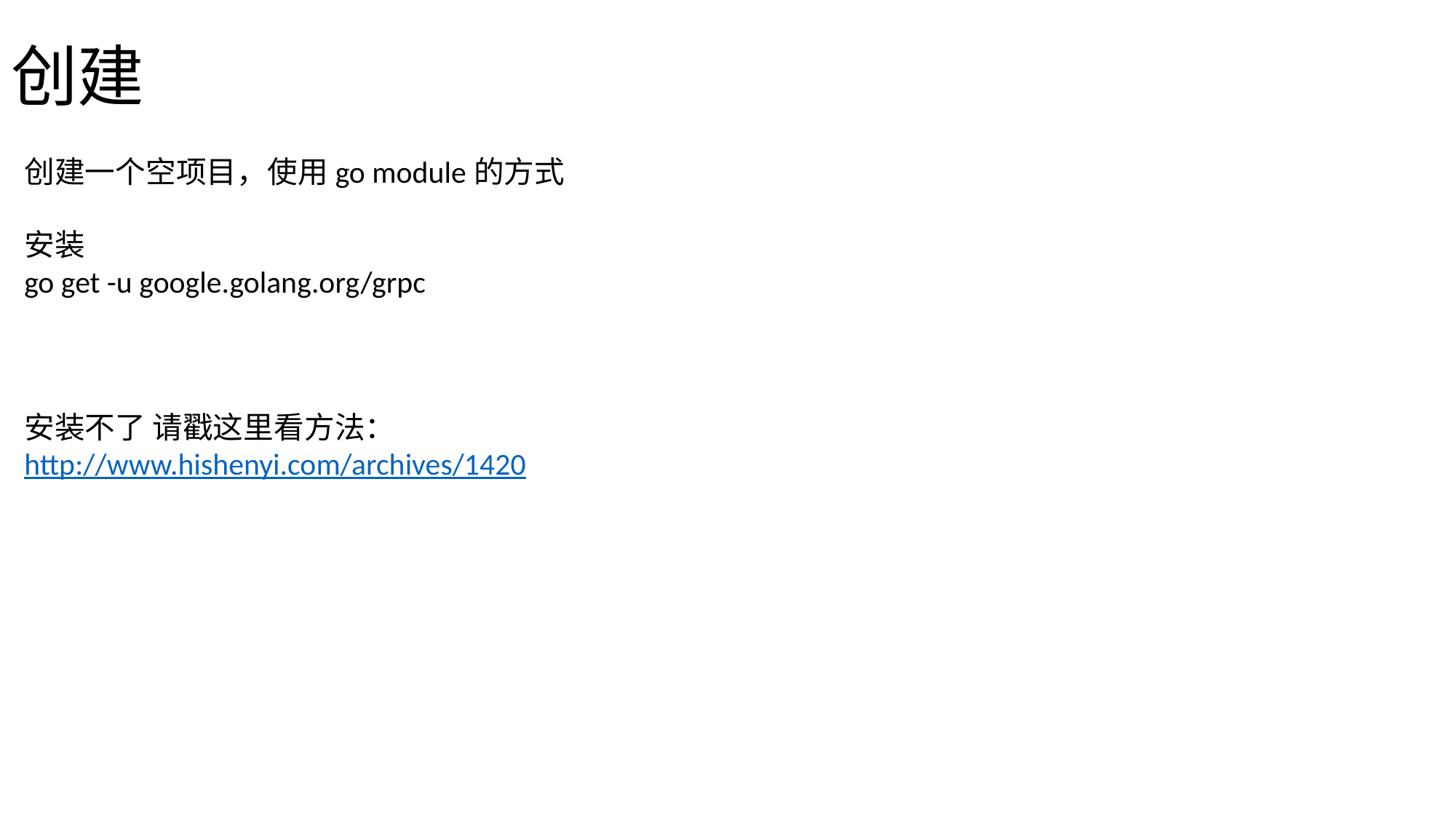

# 创建

创建一个空项目，使用go module的方式

安装
go get -u google.golang.org/grpc

安装不了 请戳这里看方法：
http://www.hishenyi.com/archives/1420